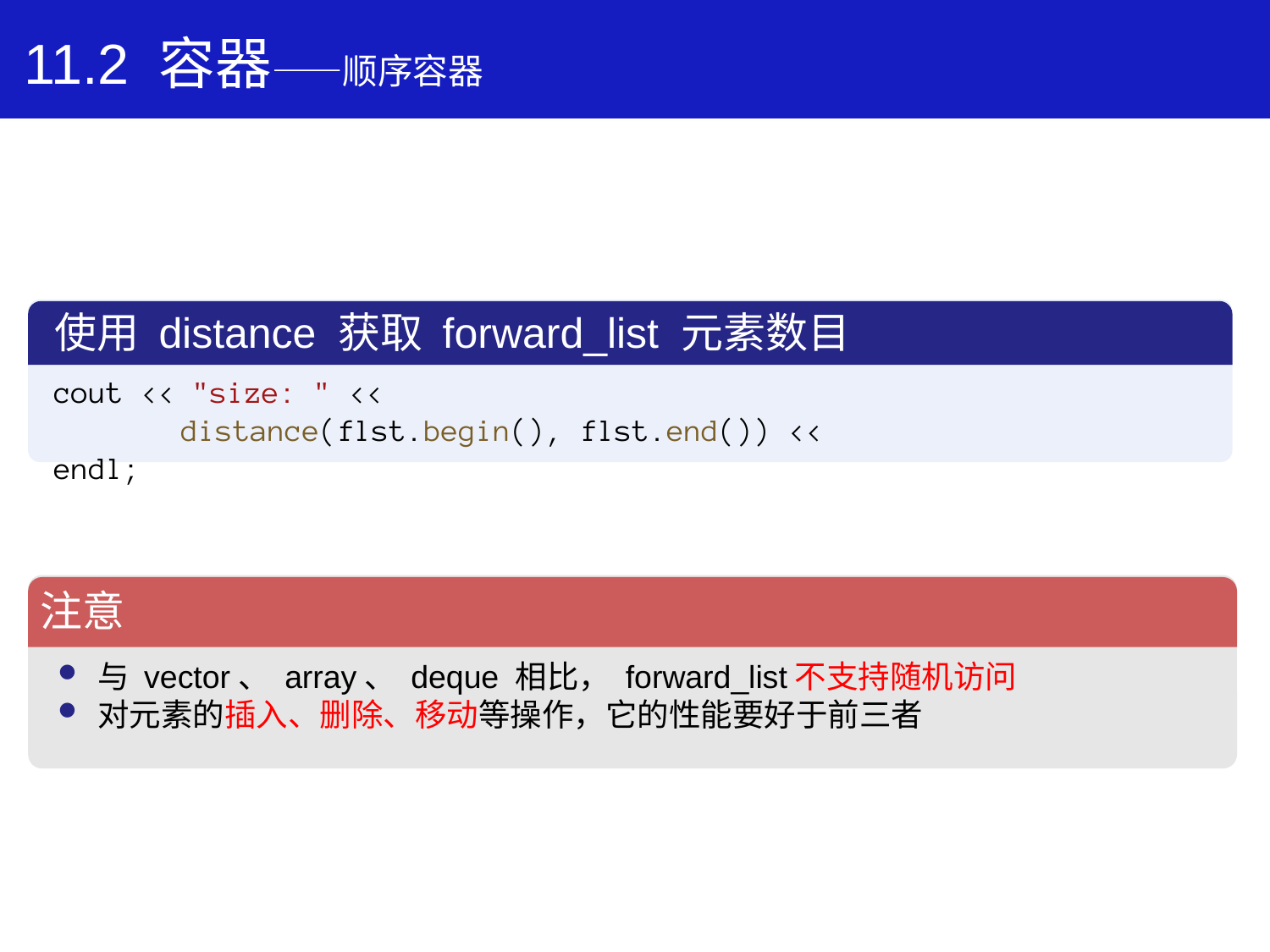

11.2 容器——顺序容器
使用 distance 获取 forward_list 元素数目

cout << "size: " <<
	distance(flst.begin(), flst.end()) << endl;

注意
与 vector、 array、 deque 相比， forward_list不支持随机访问
对元素的插入、删除、移动等操作，它的性能要好于前三者
26